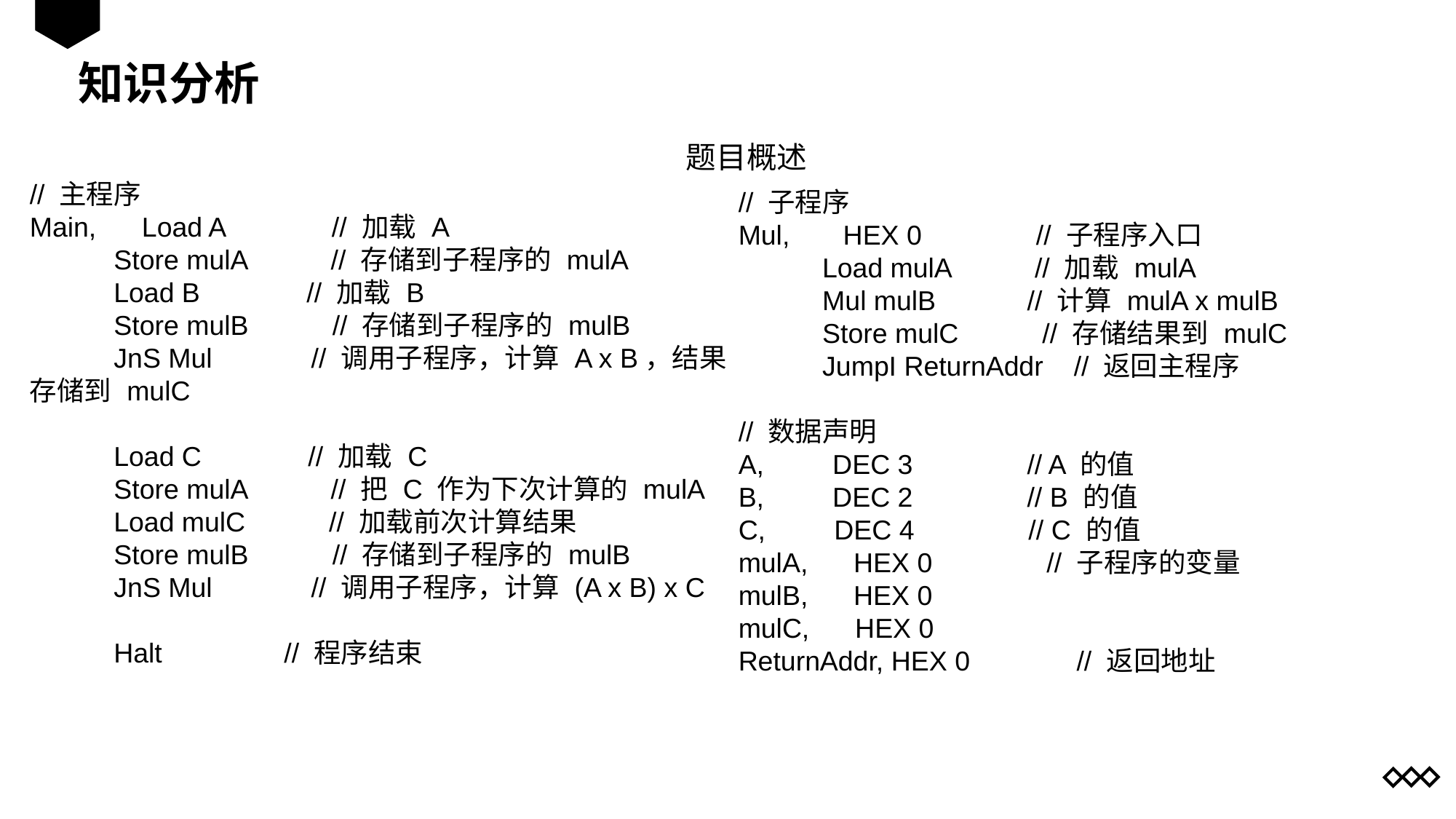

知识分析
题目概述

// 主程序
Main,      Load A              // 加载 A
           Store mulA           // 存储到子程序的 mulA
           Load B              // 加载 B
           Store mulB           // 存储到子程序的 mulB
           JnS Mul             // 调用子程序，计算 A x B，结果存储到 mulC

           Load C              // 加载 C
           Store mulA           // 把 C 作为下次计算的 mulA
           Load mulC           // 加载前次计算结果
           Store mulB           // 存储到子程序的 mulB
           JnS Mul             // 调用子程序，计算 (A x B) x C

           Halt                // 程序结束
// 子程序
Mul,       HEX 0               // 子程序入口
           Load mulA           // 加载 mulA
           Mul mulB            // 计算 mulA x mulB
           Store mulC           // 存储结果到 mulC
           JumpI ReturnAddr    // 返回主程序

// 数据声明
A,         DEC 3               // A 的值
B,         DEC 2               // B 的值
C,         DEC 4               // C 的值
mulA,      HEX 0               // 子程序的变量
mulB,      HEX 0
mulC,      HEX 0
ReturnAddr, HEX 0              // 返回地址